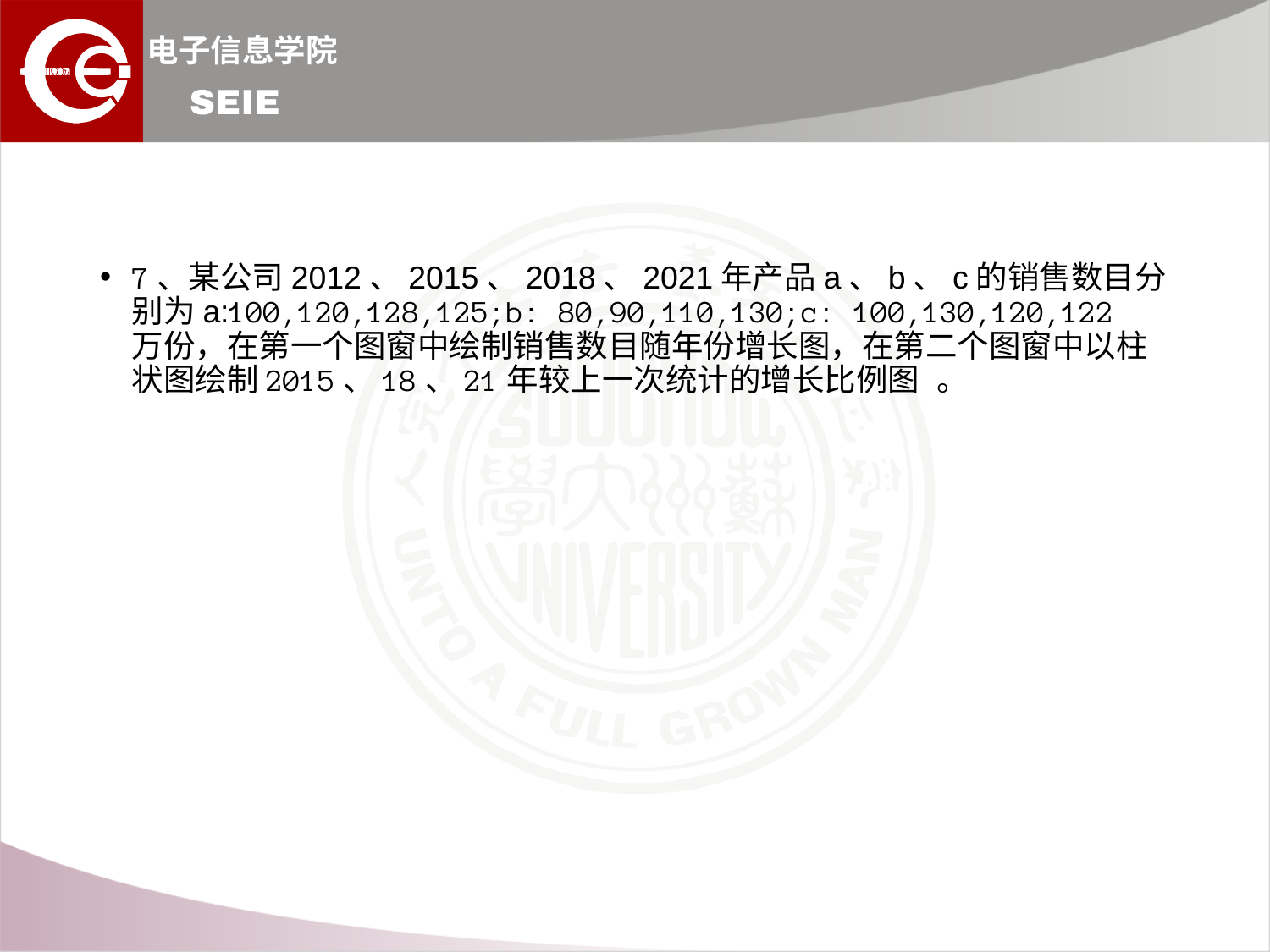

#
7、某公司2012、2015、2018、2021年产品a、b、c的销售数目分别为a:100,120,128,125;b: 80,90,110,130;c: 100,130,120,122 万份，在第一个图窗中绘制销售数目随年份增长图，在第二个图窗中以柱状图绘制2015、18、21年较上一次统计的增长比例图 。